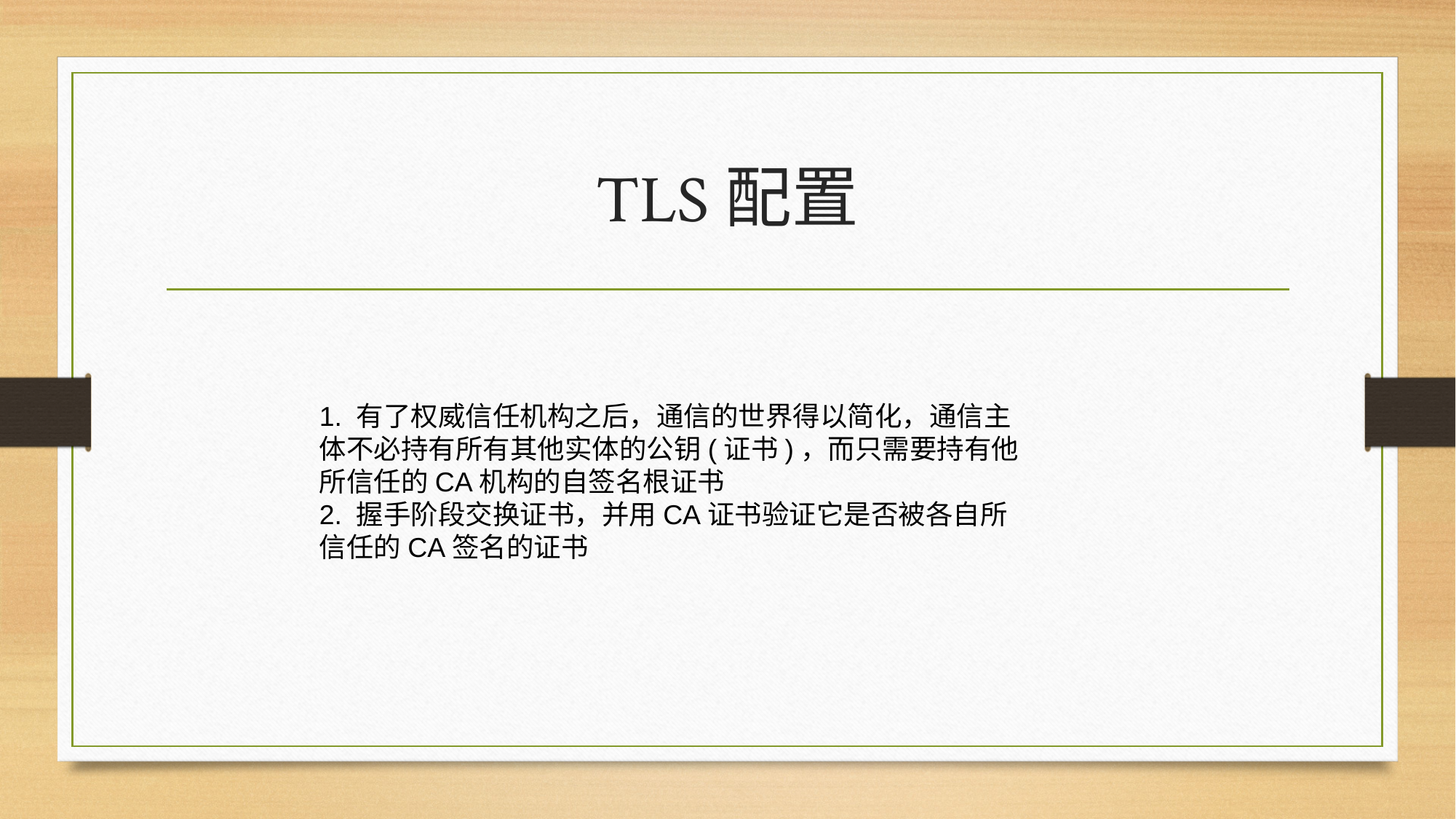

# TLS配置
1. 有了权威信任机构之后，通信的世界得以简化，通信主体不必持有所有其他实体的公钥(证书)，而只需要持有他所信任的CA机构的自签名根证书
2. 握手阶段交换证书，并用CA证书验证它是否被各自所信任的CA签名的证书